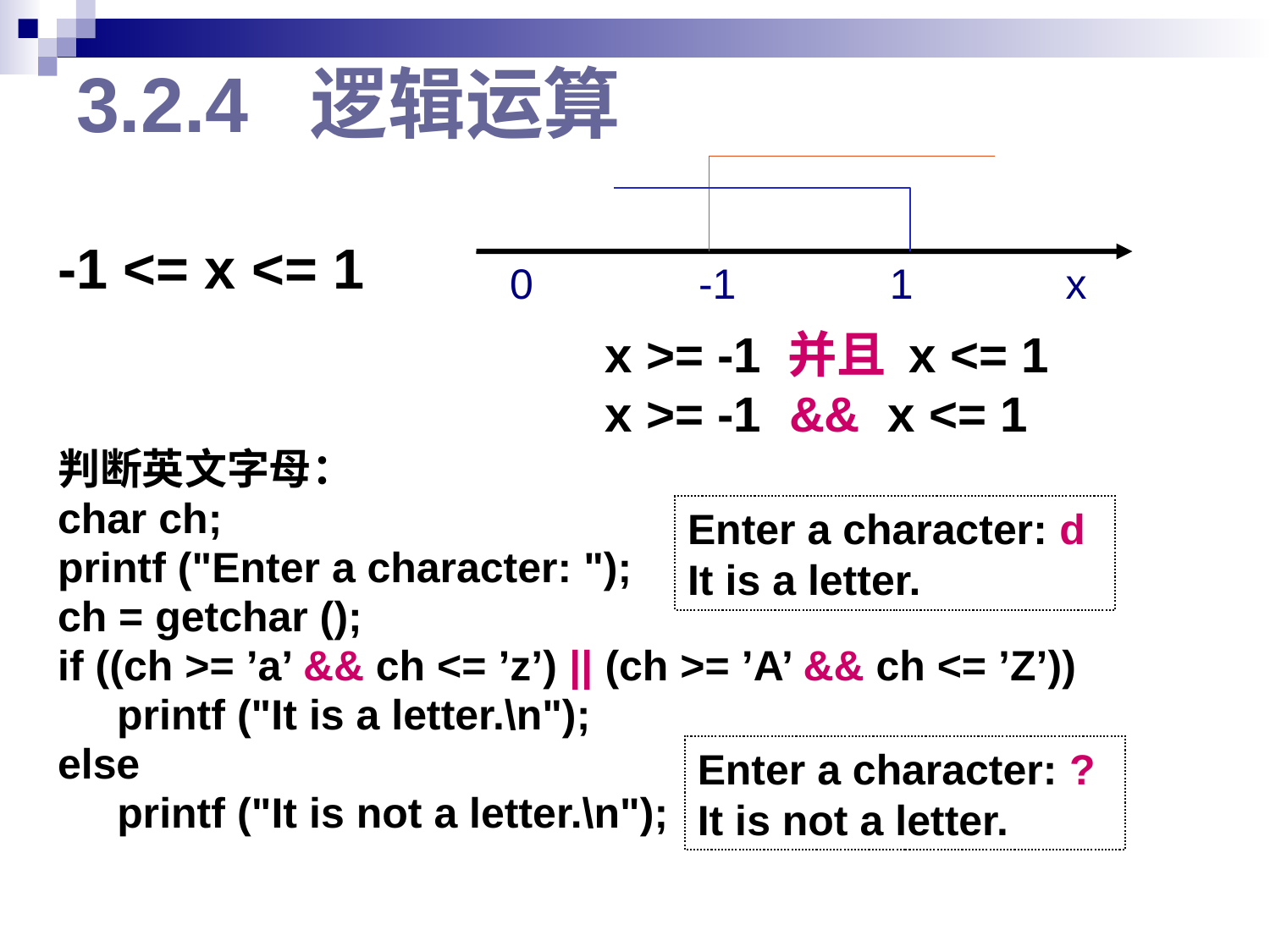

# 3.2.4  逻辑运算

-1 <= x <= 1
0              -1             1		x
x >= -1 并且 x <= 1
x >= -1  &&  x <= 1
判断英文字母：
char ch;
printf ("Enter a character: ");
ch = getchar ();
if ((ch >= ’a’ && ch <= ’z’) || (ch >= ’A’ && ch <= ’Z’))
     printf ("It is a letter.\n");
else
 	 printf ("It is not a letter.\n");
Enter a character: d
It is a letter.
Enter a character: ?
It is not a letter.